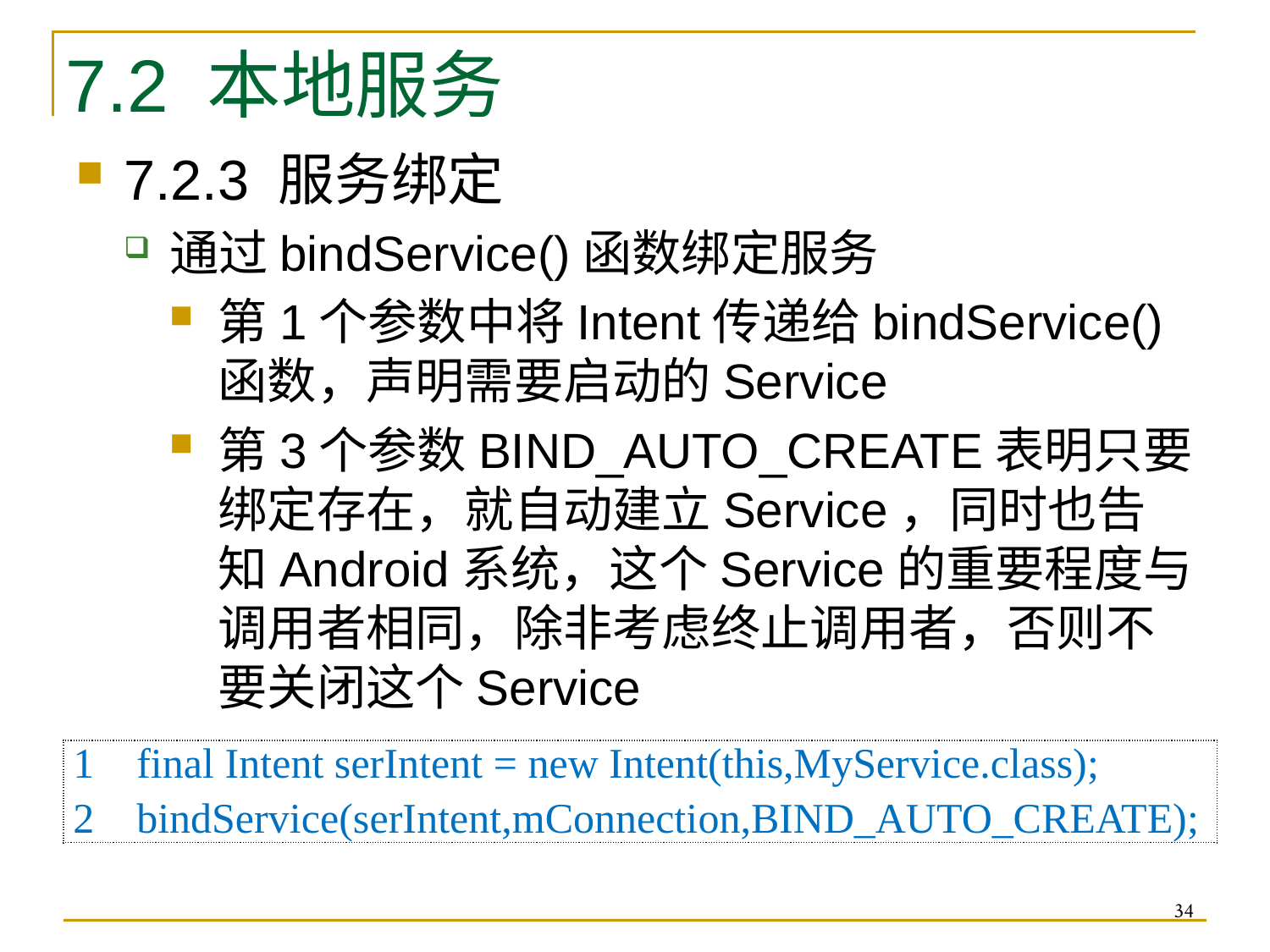

# 7.2 本地服务
7.2.3 服务绑定
通过bindService()函数绑定服务
第1个参数中将Intent传递给bindService()函数，声明需要启动的Service
第3个参数BIND_AUTO_CREATE表明只要绑定存在，就自动建立Service，同时也告知Android系统，这个Service的重要程度与调用者相同，除非考虑终止调用者，否则不要关闭这个Service
| 1 final Intent serIntent = new Intent(this,MyService.class); 2 bindService(serIntent,mConnection,BIND\_AUTO\_CREATE); |
| --- |
34